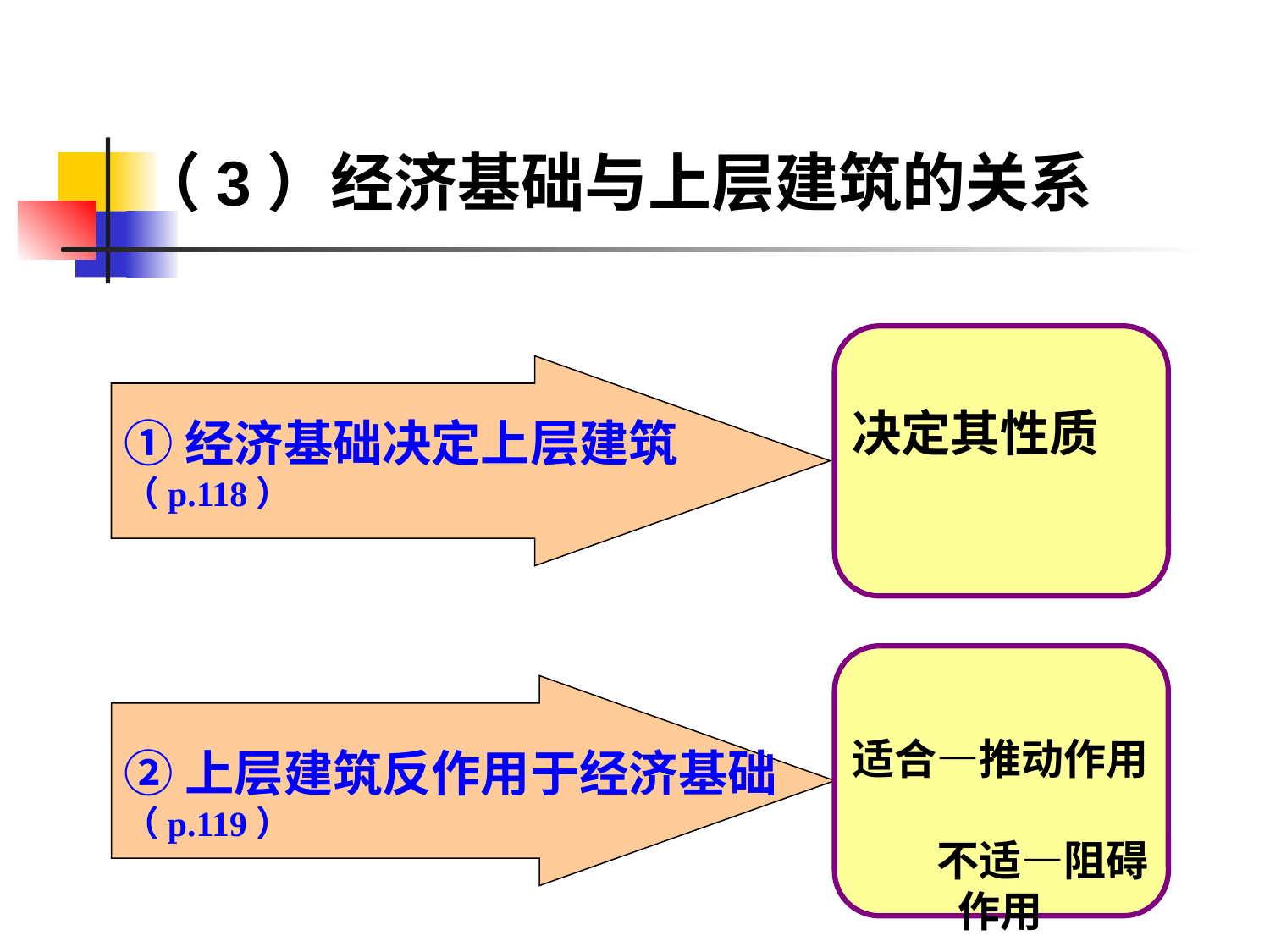

（3）经济基础与上层建筑的关系

决定其性质　　                                   　　　　　　　　　　　　　　决定其变化
①经济基础决定上层建筑（p.118）

适合—推动作用　　                                   不适—阻碍作用
②上层建筑反作用于经济基础（p.119）